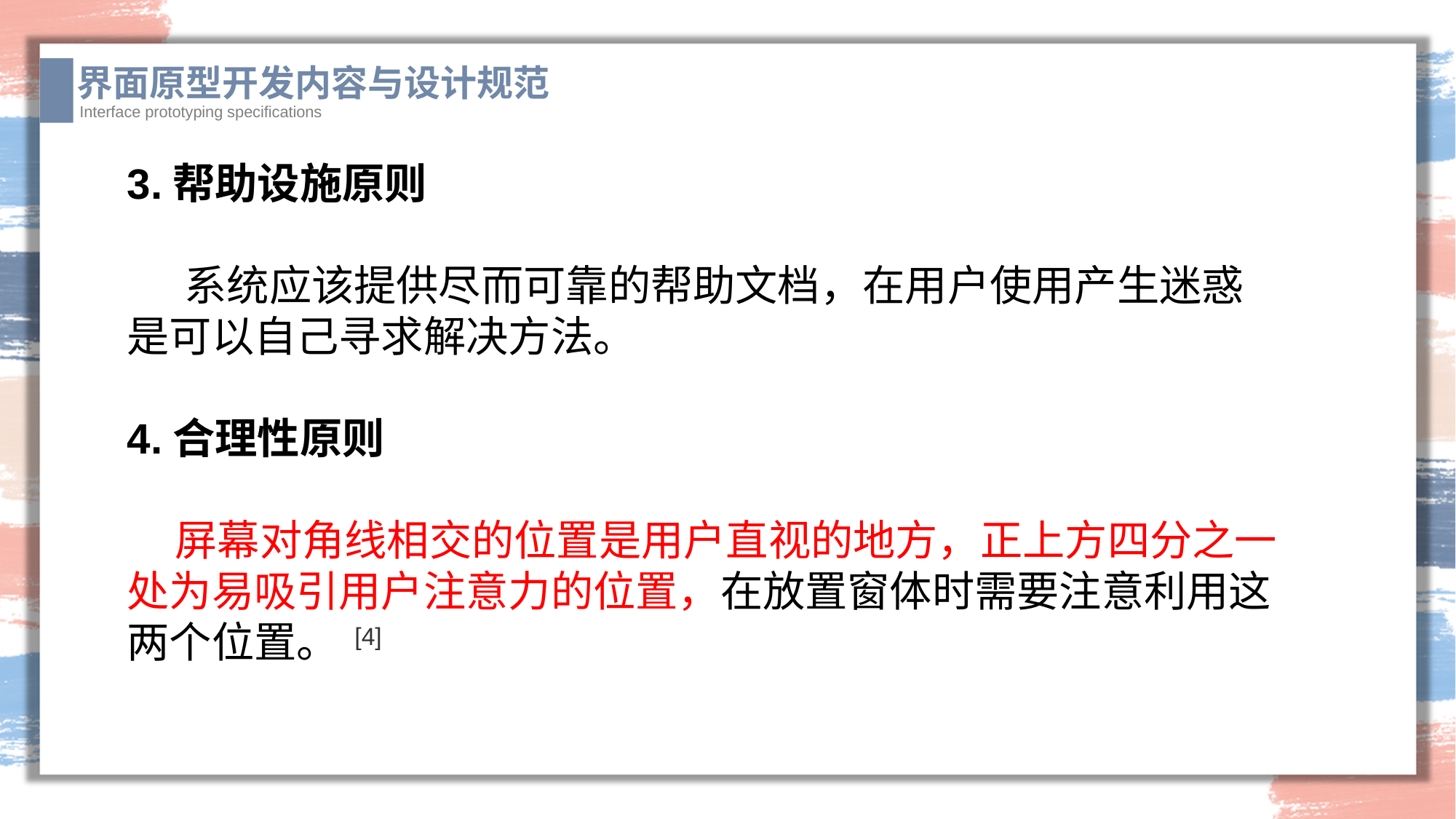

界面原型开发内容与设计规范
Interface prototyping specifications

3.帮助设施原则

     系统应该提供尽而可靠的帮助文档，在用户使用产生迷惑是可以自己寻求解决方法。

4.合理性原则

    屏幕对角线相交的位置是用户直视的地方，正上方四分之一处为易吸引用户注意力的位置，在放置窗体时需要注意利用这两个位置。 [4]